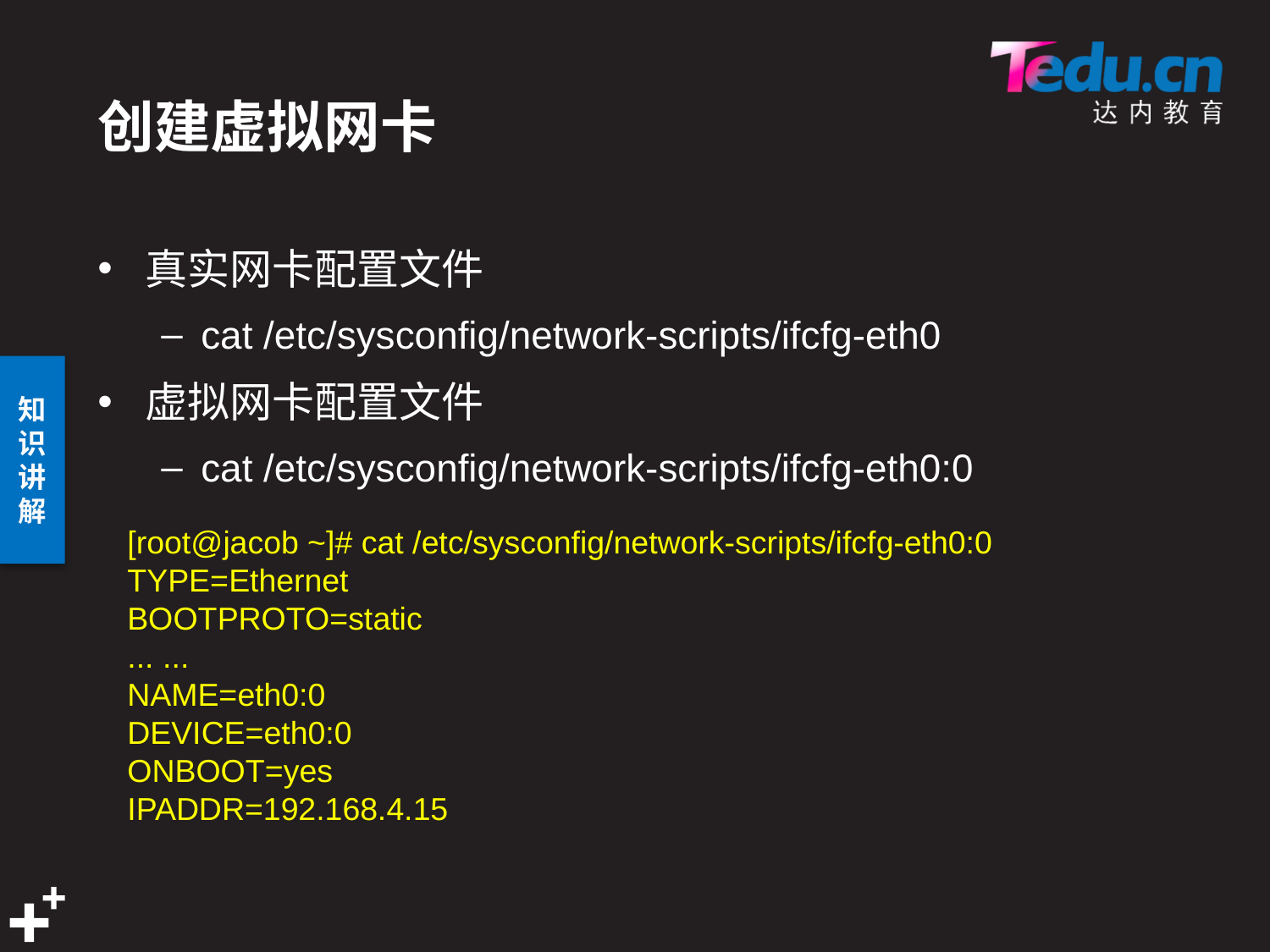

# 创建虚拟网卡
真实网卡配置文件
cat /etc/sysconfig/network-scripts/ifcfg-eth0
虚拟网卡配置文件
cat /etc/sysconfig/network-scripts/ifcfg-eth0:0

[root@jacob ~]# cat /etc/sysconfig/network-scripts/ifcfg-eth0:0
TYPE=Ethernet
BOOTPROTO=static
... ...
NAME=eth0:0
DEVICE=eth0:0
ONBOOT=yes
IPADDR=192.168.4.15